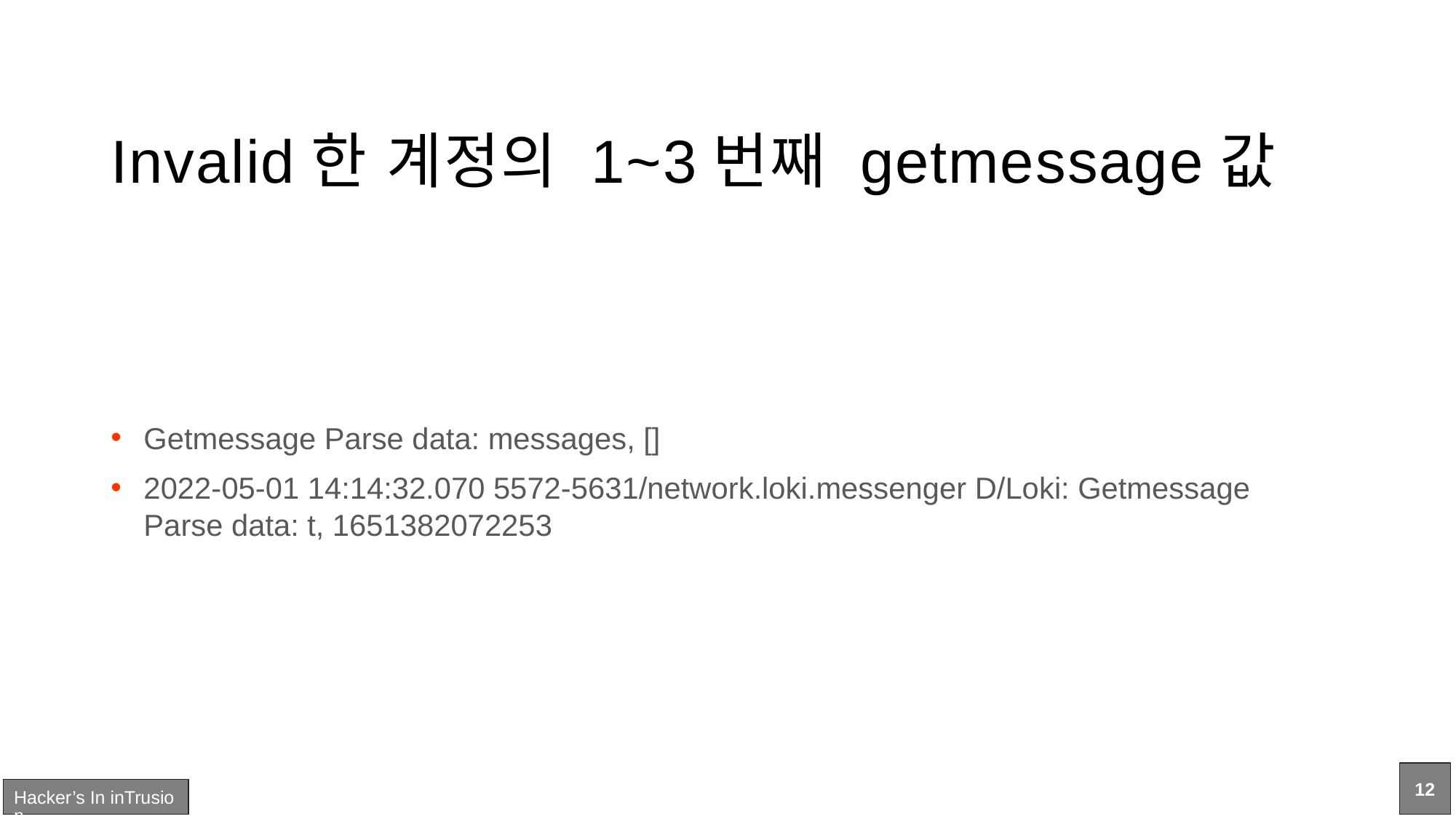

# Invalid한 계정의 1~3번째 getmessage값
Getmessage Parse data: messages, []
2022-05-01 14:14:32.070 5572-5631/network.loki.messenger D/Loki: Getmessage Parse data: t, 1651382072253
12
Hacker’s In inTrusion